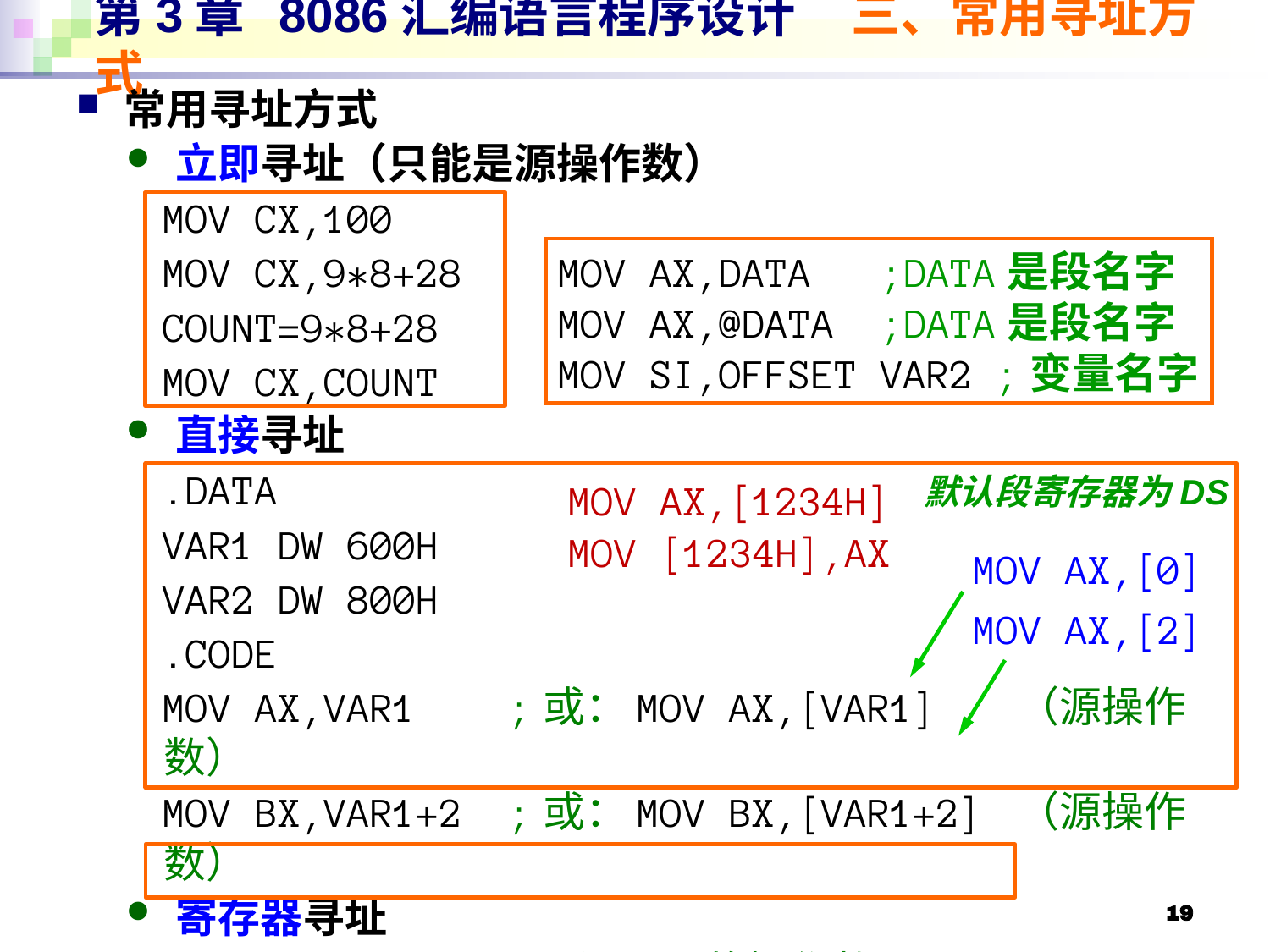

# 第3章  8086汇编语言程序设计     三、常用寻址方式
常用寻址方式
立即寻址（只能是源操作数）
MOV CX,100
MOV CX,9*8+28
COUNT=9*8+28
MOV CX,COUNT
直接寻址
.DATA
VAR1 DW 600H
VAR2 DW 800H
.CODE
MOV AX,VAR1    ;或：MOV AX,[VAR1]   （源操作数）
MOV BX,VAR1+2  ;或：MOV BX,[VAR1+2] （源操作数）
寄存器寻址
MOV AX,BX		;源、目的操作数

MOV AX,DATA   ;DATA是段名字
MOV AX,@DATA  ;DATA是段名字
MOV SI,OFFSET VAR2 ;变量名字

MOV AX,[1234H]
默认段寄存器为DS
MOV [1234H],AX
MOV AX,[0]
MOV AX,[2]

19